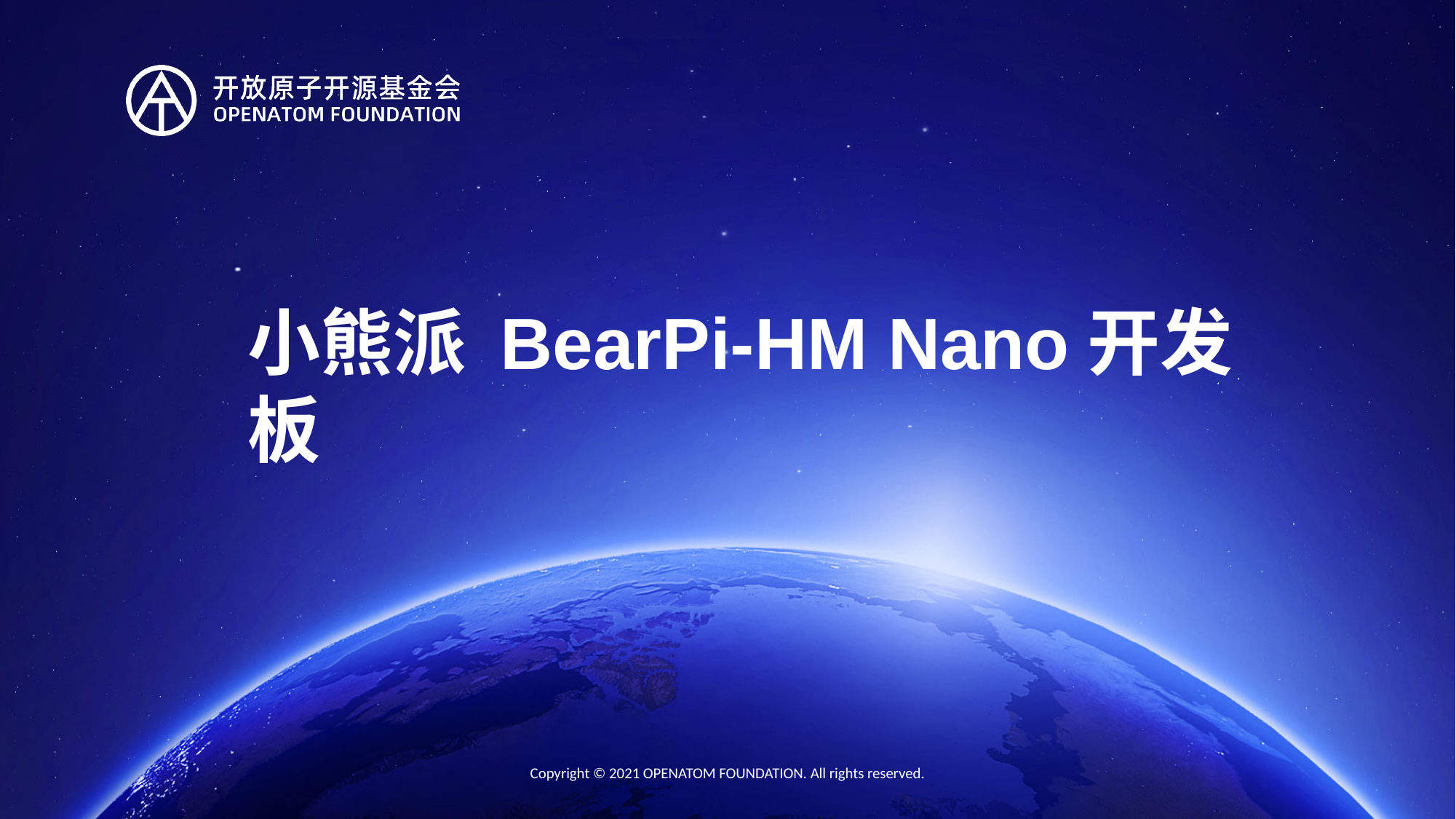

小熊派 BearPi-HM Nano开发板
Copyright © 2021 OPENATOM FOUNDATION. All rights reserved.